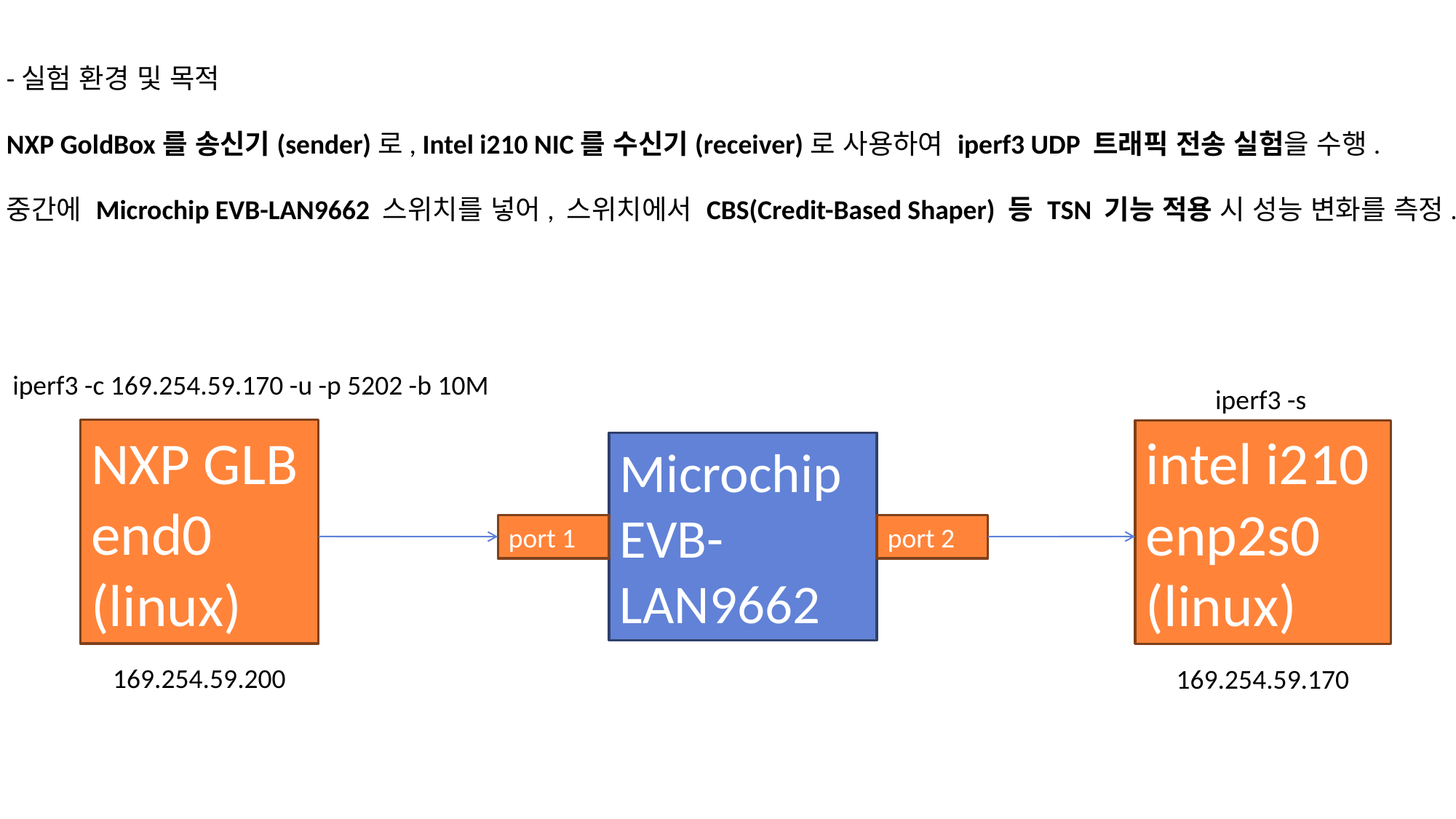

-실험 환경 및 목적

NXP GoldBox를 송신기(sender)로, Intel i210 NIC를 수신기(receiver)로 사용하여 iperf3 UDP 트래픽 전송 실험을 수행.

중간에 Microchip EVB-LAN9662 스위치를 넣어, 스위치에서 CBS(Credit-Based Shaper) 등 TSN 기능 적용 시 성능 변화를 측정.
iperf3 -c 169.254.59.170 -u -p 5202 -b 10M

iperf3 -s
NXP GLB end0
(linux)
intel i210
enp2s0
(linux)
Microchip EVB-LAN9662
port 1
port 2
169.254.59.200
169.254.59.170